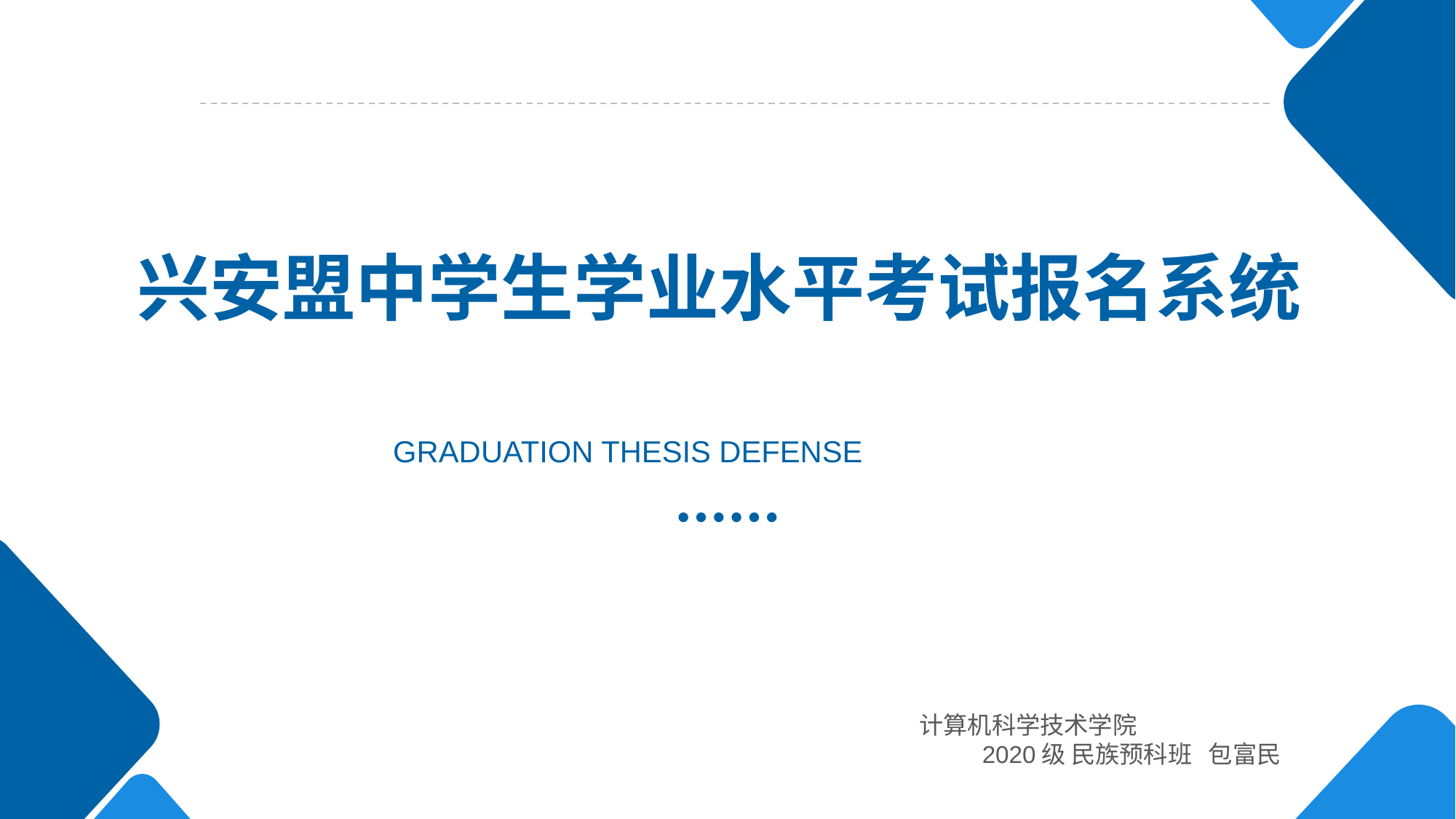

兴安盟中学生学业水平考试报名系统
GRADUATION THESIS DEFENSE

计算机科学技术学院
 		2020级 民族预科班   包富民